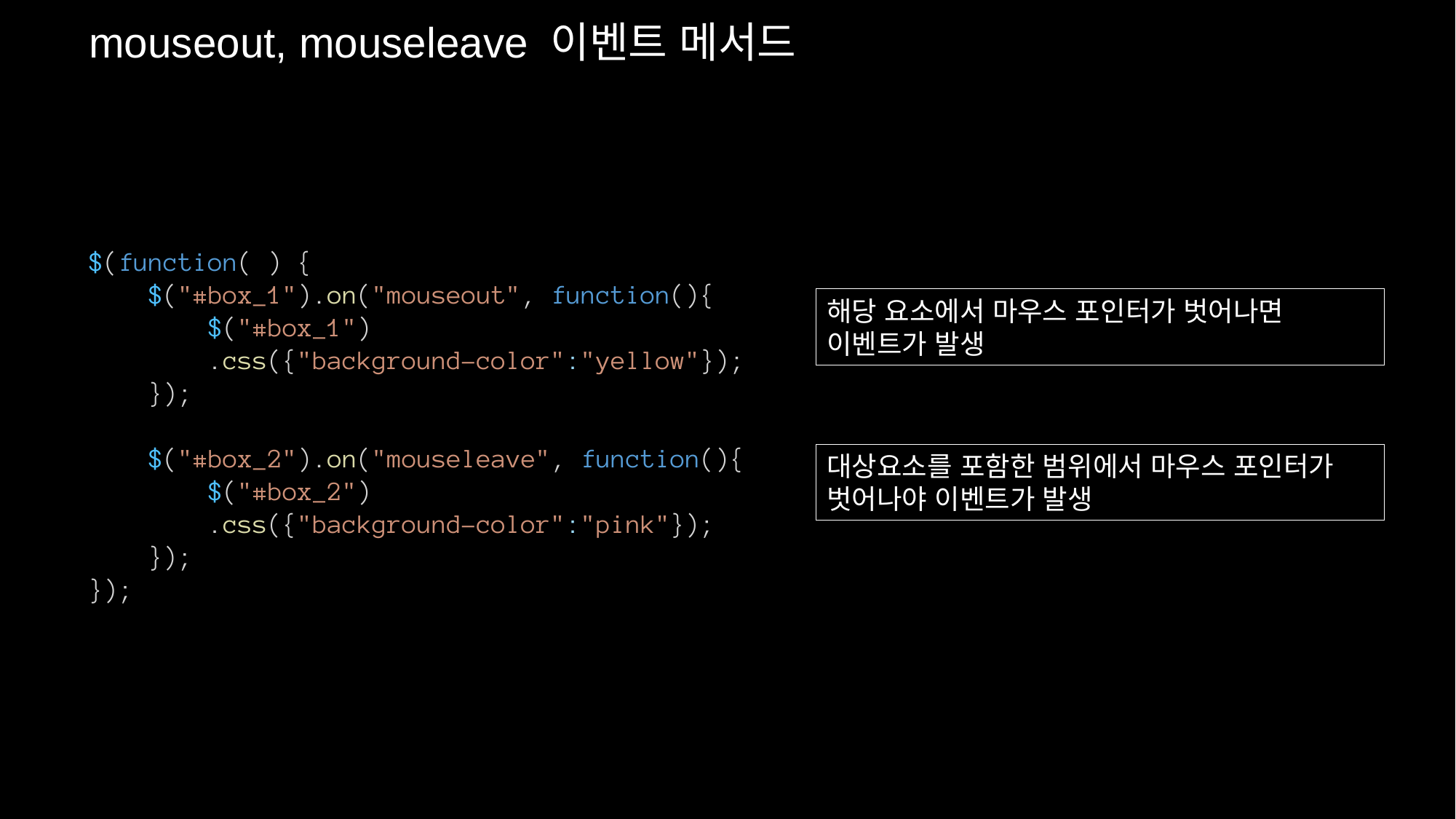

mouseout, mouseleave 이벤트 메서드
$(function( ) {
    $("#box_1").on("mouseout", function(){
        $("#box_1")
        .css({"background-color":"yellow"});
    });

    $("#box_2").on("mouseleave", function(){
        $("#box_2")
        .css({"background-color":"pink"});
    });
});
해당 요소에서 마우스 포인터가 벗어나면 이벤트가 발생
대상요소를 포함한 범위에서 마우스 포인터가 벗어나야 이벤트가 발생